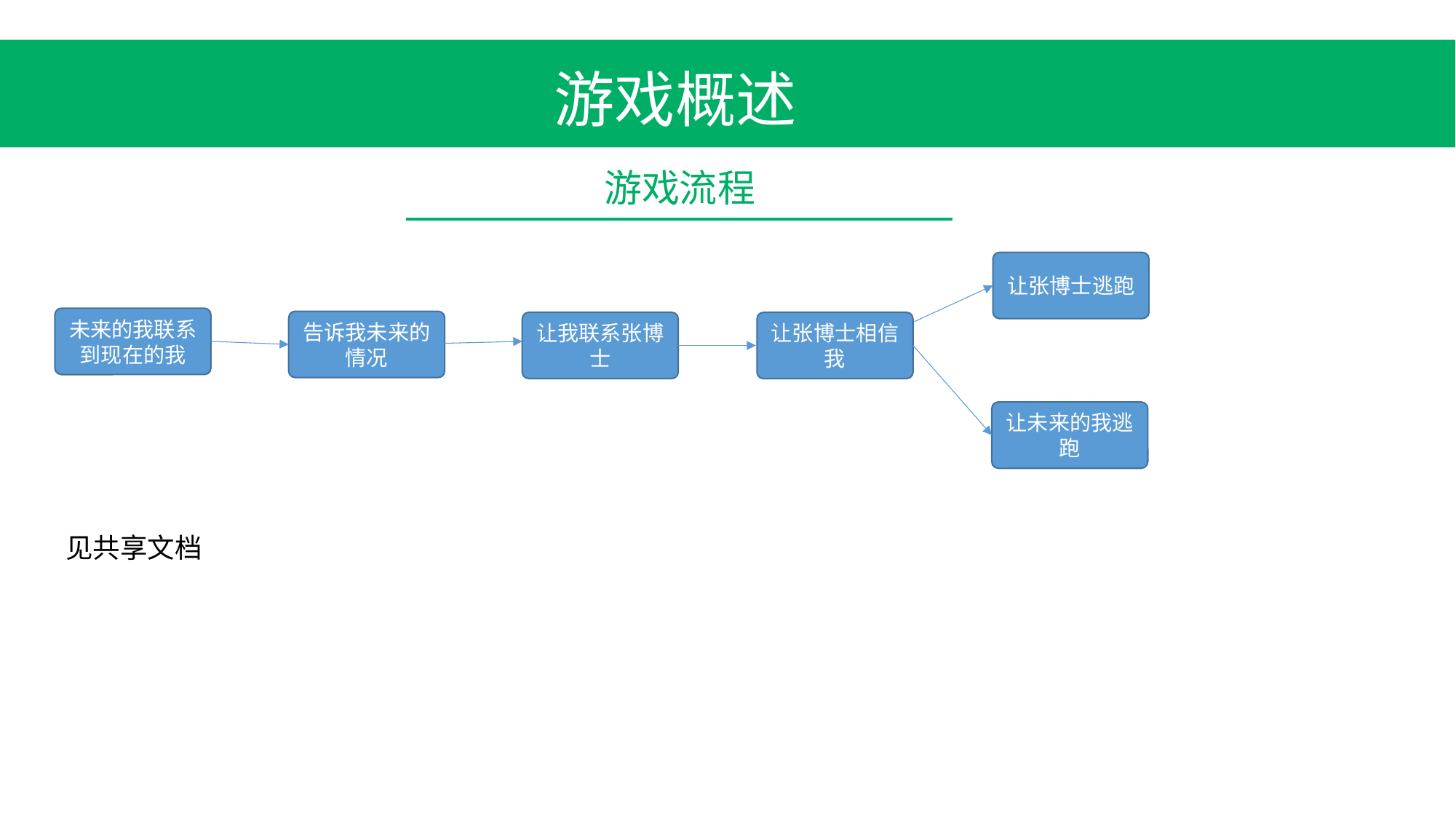

游戏概述
游戏流程
让张博士逃跑
未来的我联系到现在的我
告诉我未来的情况
让我联系张博士
让张博士相信我
让未来的我逃跑
见共享文档